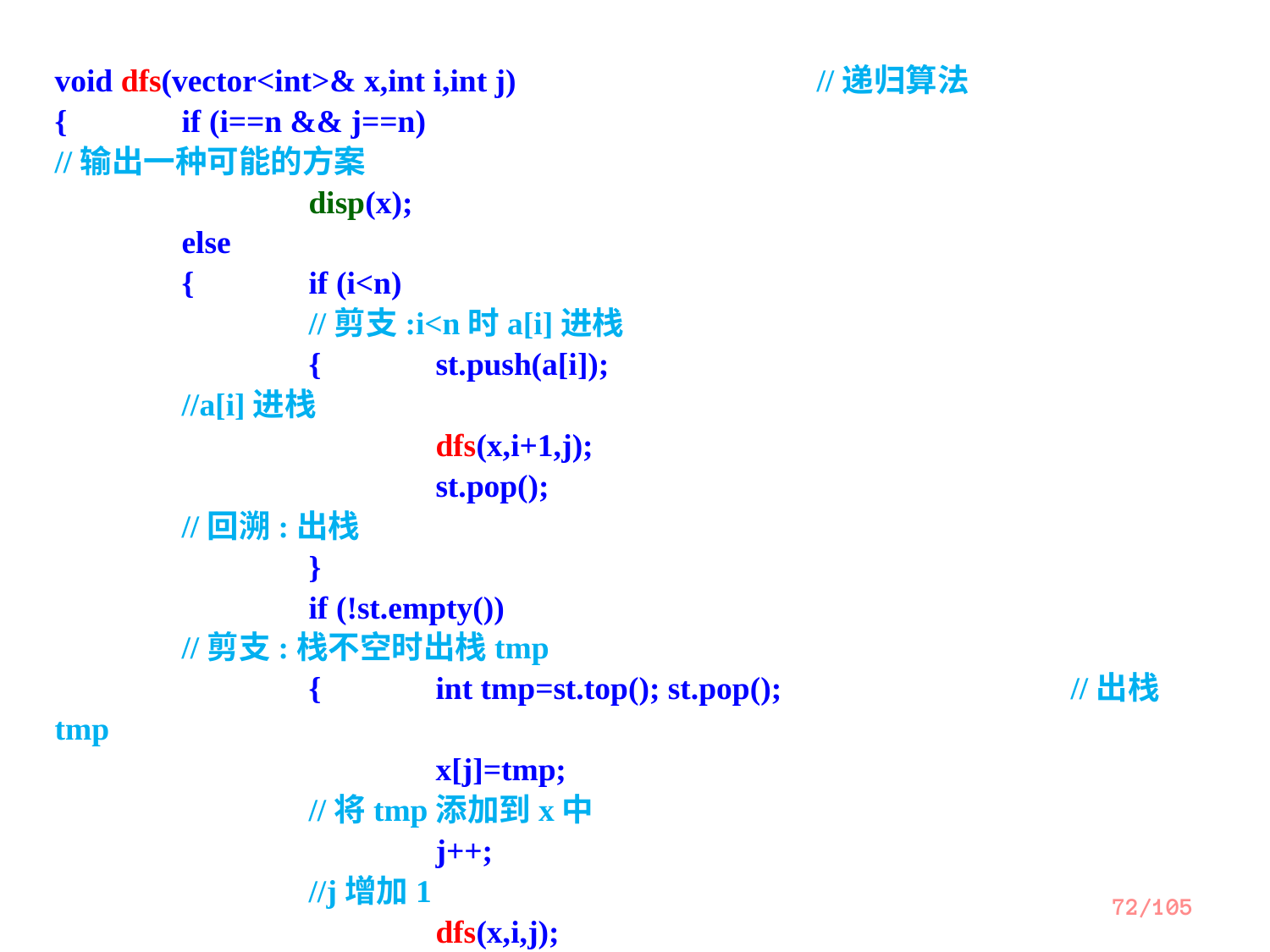

void dfs(vector<int>& x,int i,int j)			//递归算法
{	if (i==n && j==n)							//输出一种可能的方案
		disp(x);
	else
	{	if (i<n)									//剪支:i<n时a[i]进栈
		{	st.push(a[i]);						//a[i]进栈
			dfs(x,i+1,j);
			st.pop();							//回溯:出栈
		}
		if (!st.empty())		 					//剪支:栈不空时出栈tmp
		{	int tmp=st.top(); st.pop();			//出栈tmp
			x[j]=tmp; 							//将tmp添加到x中
			j++;								//j增加1
			dfs(x,i,j);
			j--;									//回溯:j减少1
			st.push(tmp);						//回溯:x进栈以恢复环境
		}
	}
}
72/105